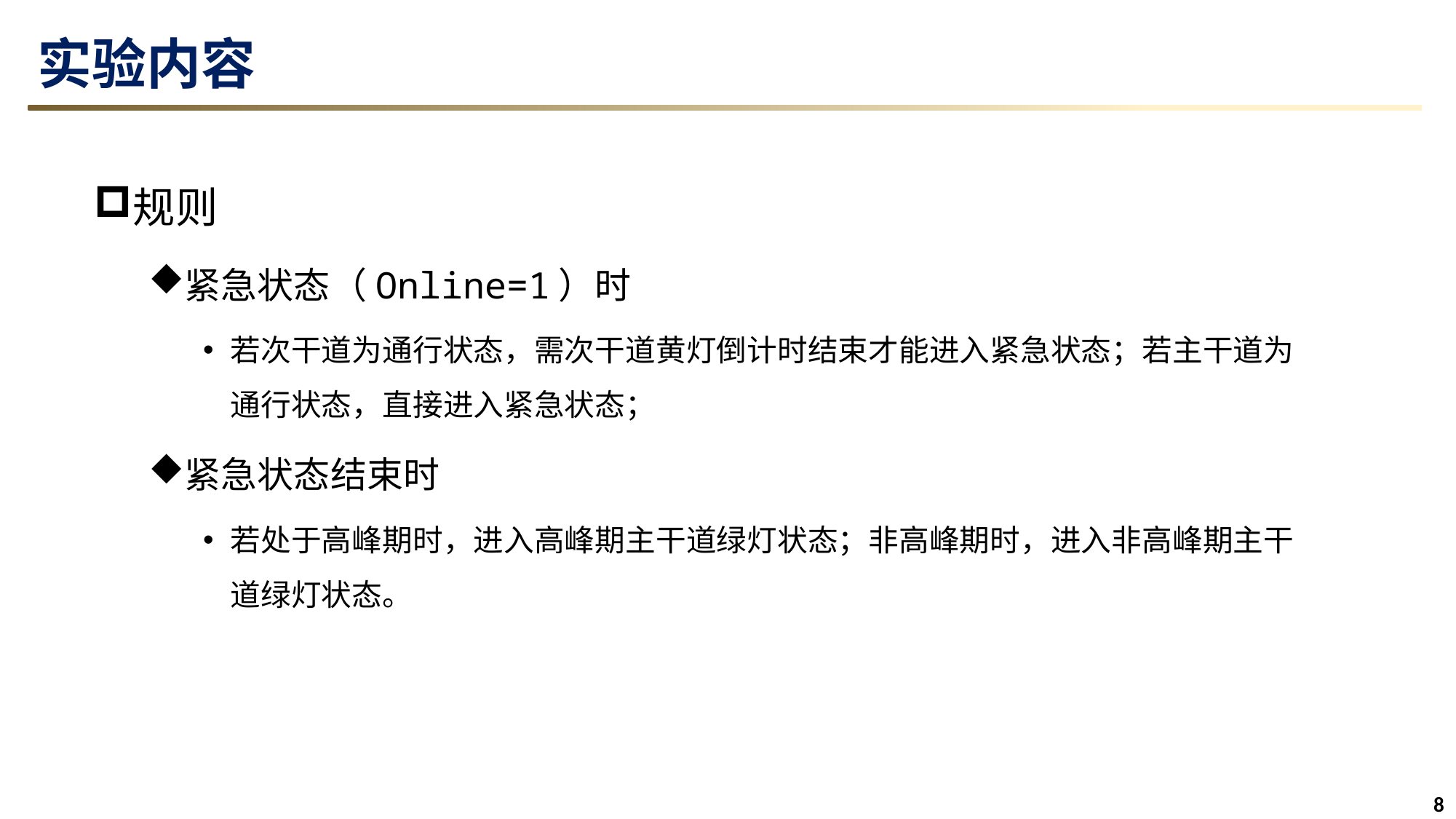

# 实验内容
规则
紧急状态（Online=1）时
若次干道为通行状态，需次干道黄灯倒计时结束才能进入紧急状态；若主干道为通行状态，直接进入紧急状态；
紧急状态结束时
若处于高峰期时，进入高峰期主干道绿灯状态；非高峰期时，进入非高峰期主干道绿灯状态。
8